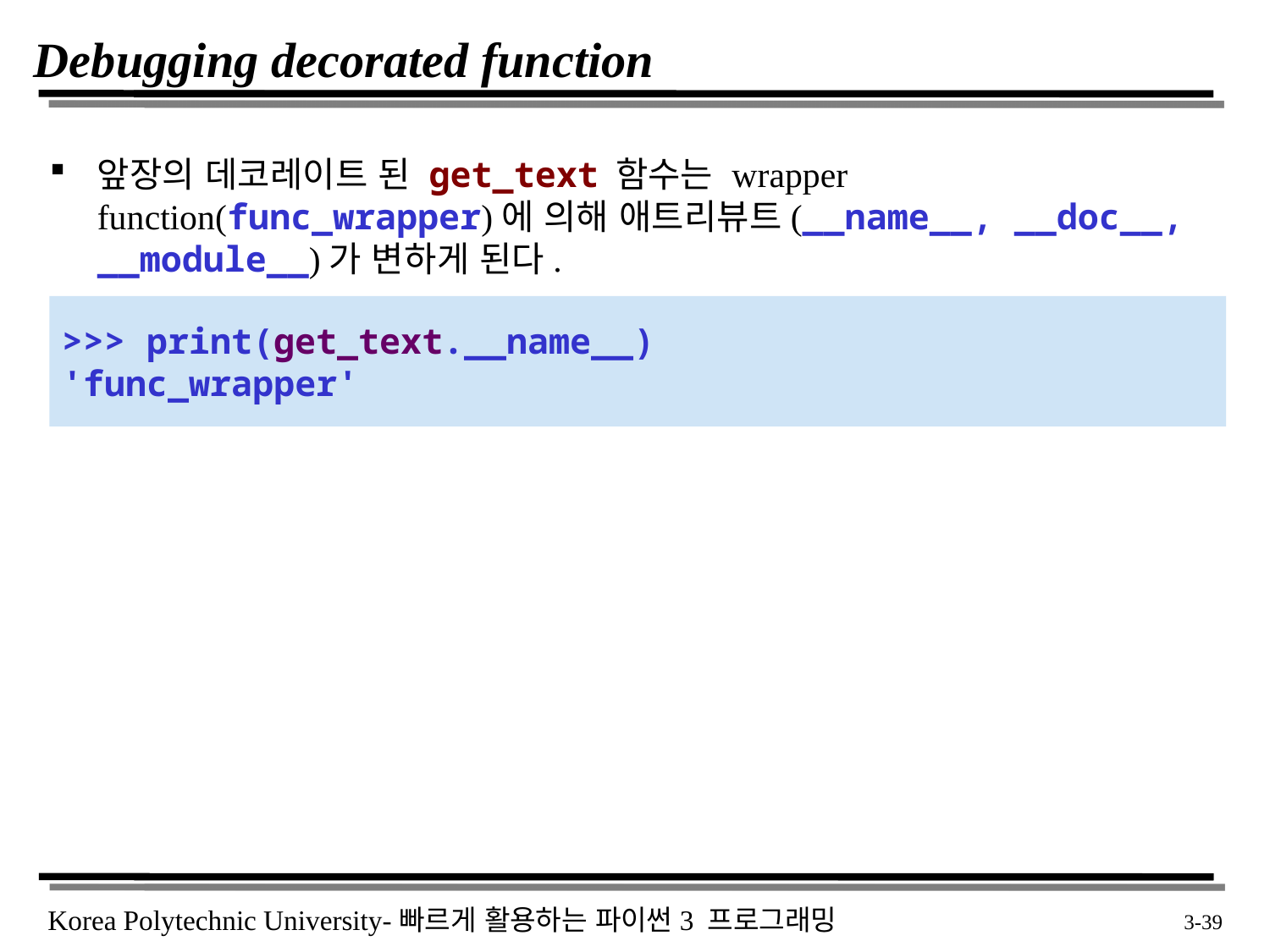

# Debugging decorated function
앞장의 데코레이트 된 get_text 함수는 wrapper function(func_wrapper)에 의해 애트리뷰트(__name__, __doc__, __module__)가 변하게 된다.

>>> print(get_text.__name__)
'func_wrapper'
 3-39